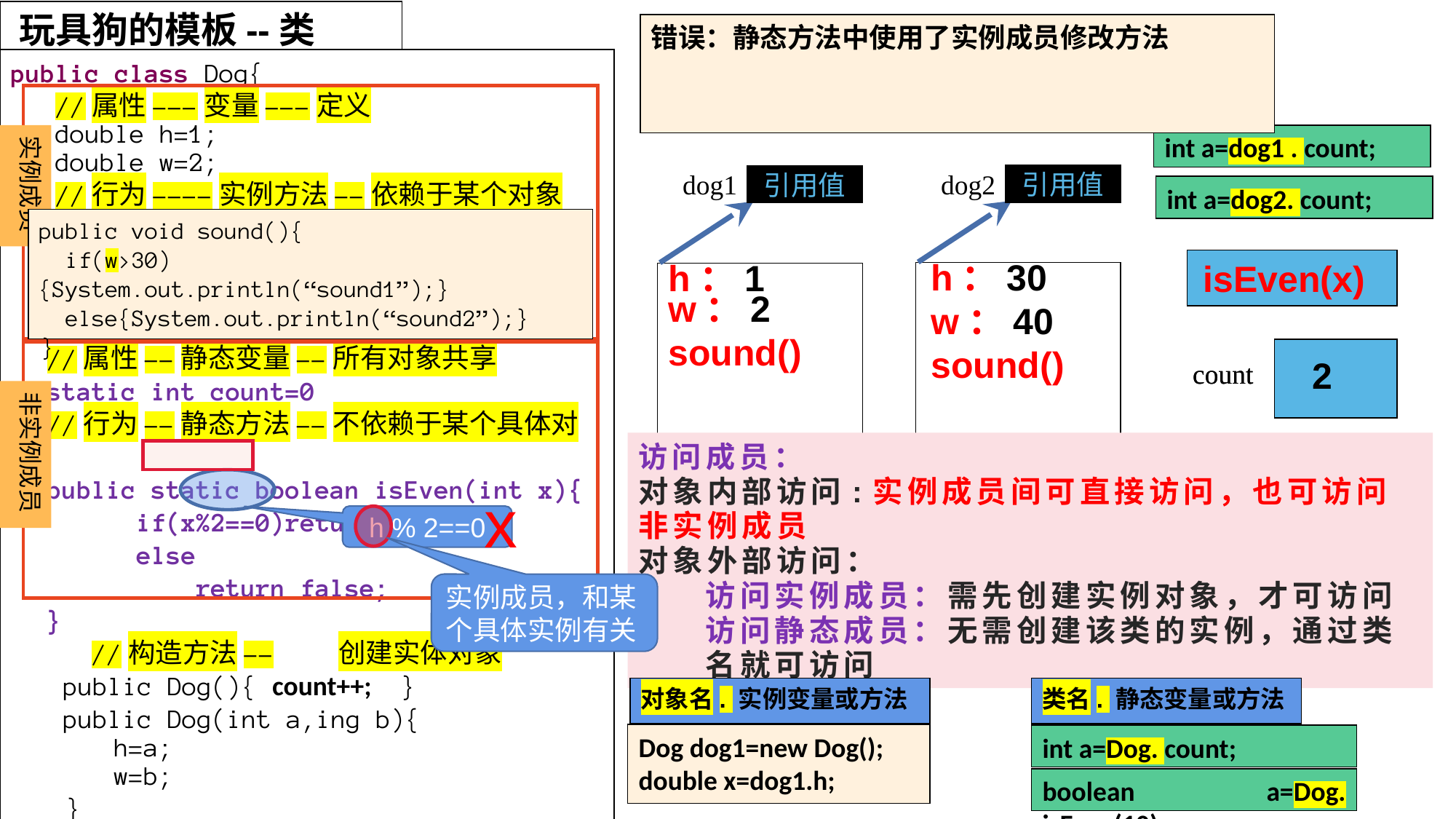

玩具狗的模板--类
错误：静态方法中使用了实例成员修改方法
public class Dog{
   //属性---变量---定义
   double h=1;
   double w=2;
   //行为----实例方法--依赖于某个对象
   public void sound(){
      System.out.println(“sound”);

}
//属性--静态变量--所有对象共享
static int count=0
//行为--静态方法--不依赖于某个具体对象
public static boolean isEven(int x){
      if(x%2==0)return true;
      else
          return false;
}
   //构造方法--	创建实体对象
public Dog(){ count++;  }
public Dog(int a,ing b){
h=a;
w=b;
}
}

实例成员
int a=dog1 . count;
int a=dog2. count;
dog2
dog1
引用值
引用值
public void sound(){
  if(w>30){System.out.println(“sound1”);}
  else{System.out.println(“sound2”);}
}
 isEven(x)
 isEven(x)
 h：30
w：40
sound()
h：1
w：2
sound()

1
2
2
count
count
非实例成员
访问成员：
对象内部访问:实例成员间可直接访问，也可访问非实例成员
对象外部访问：
访问实例成员：需先创建实例对象，才可访问
访问静态成员：无需创建该类的实例，通过类名就可访问

x
h % 2==0

实例成员，和某个具体实例有关
对象名. 实例变量或方法
类名. 静态变量或方法
Dog dog1=new Dog();
double x=dog1.h;
int a=Dog. count;
boolean a=Dog. isEven(10);